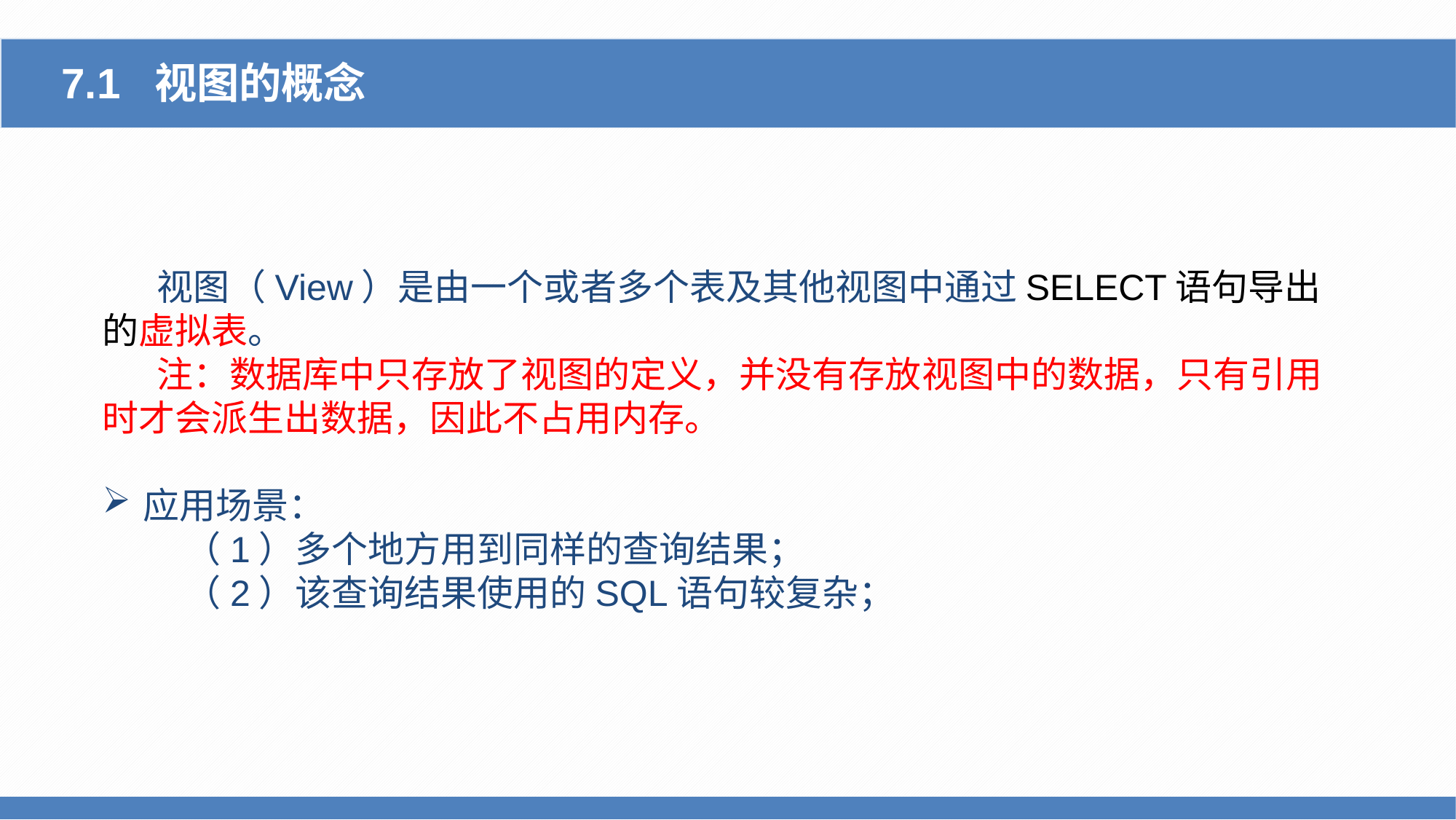

7.1  视图的概念

视图（View）是由一个或者多个表及其他视图中通过SELECT语句导出的虚拟表。
注：数据库中只存放了视图的定义，并没有存放视图中的数据，只有引用时才会派生出数据，因此不占用内存。

应用场景：
         （1）多个地方用到同样的查询结果；
         （2）该查询结果使用的SQL语句较复杂；